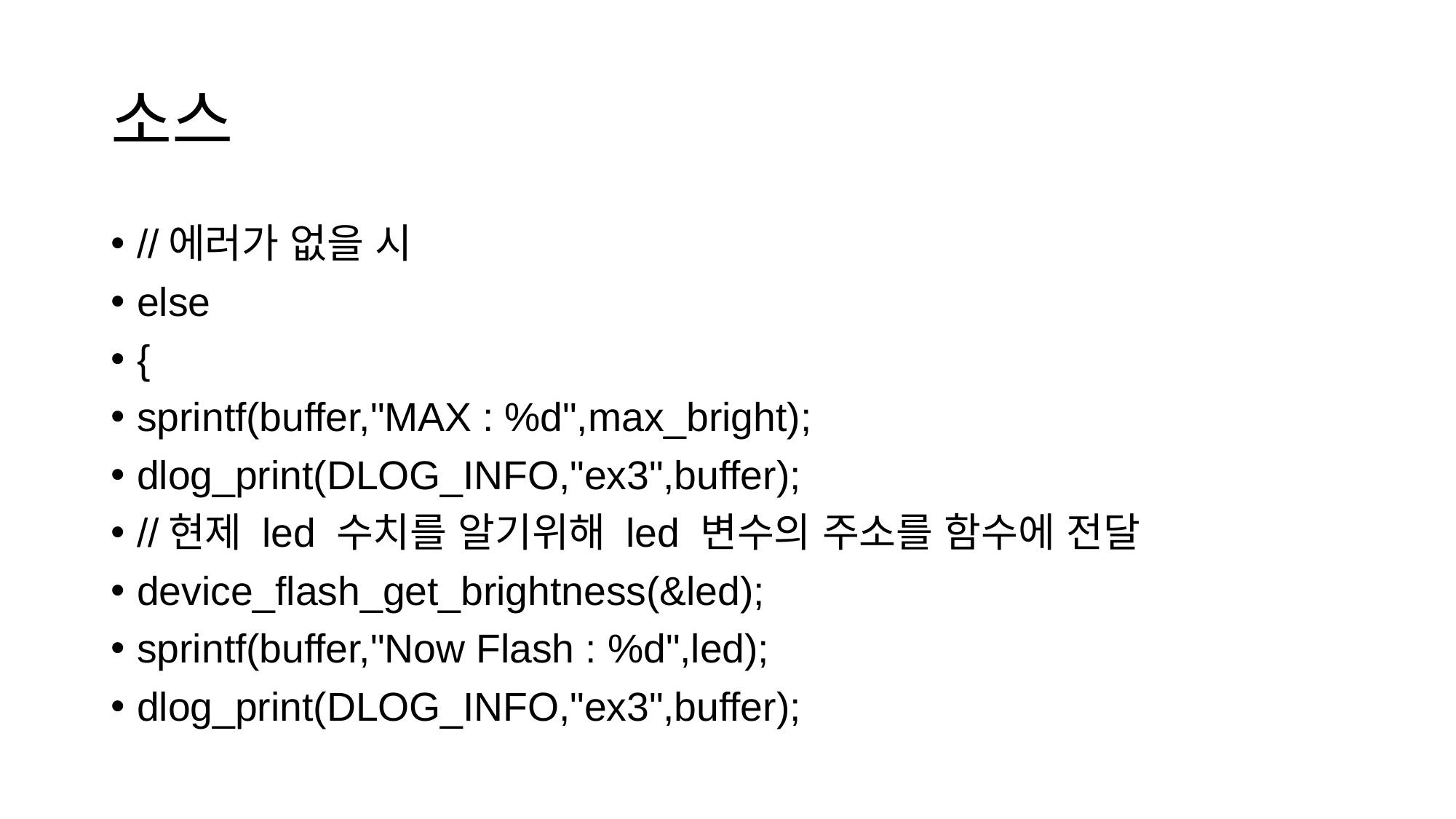

# 소스
//에러가 없을 시
else
{
sprintf(buffer,"MAX : %d",max_bright);
dlog_print(DLOG_INFO,"ex3",buffer);
//현제 led 수치를 알기위해 led 변수의 주소를 함수에 전달
device_flash_get_brightness(&led);
sprintf(buffer,"Now Flash : %d",led);
dlog_print(DLOG_INFO,"ex3",buffer);